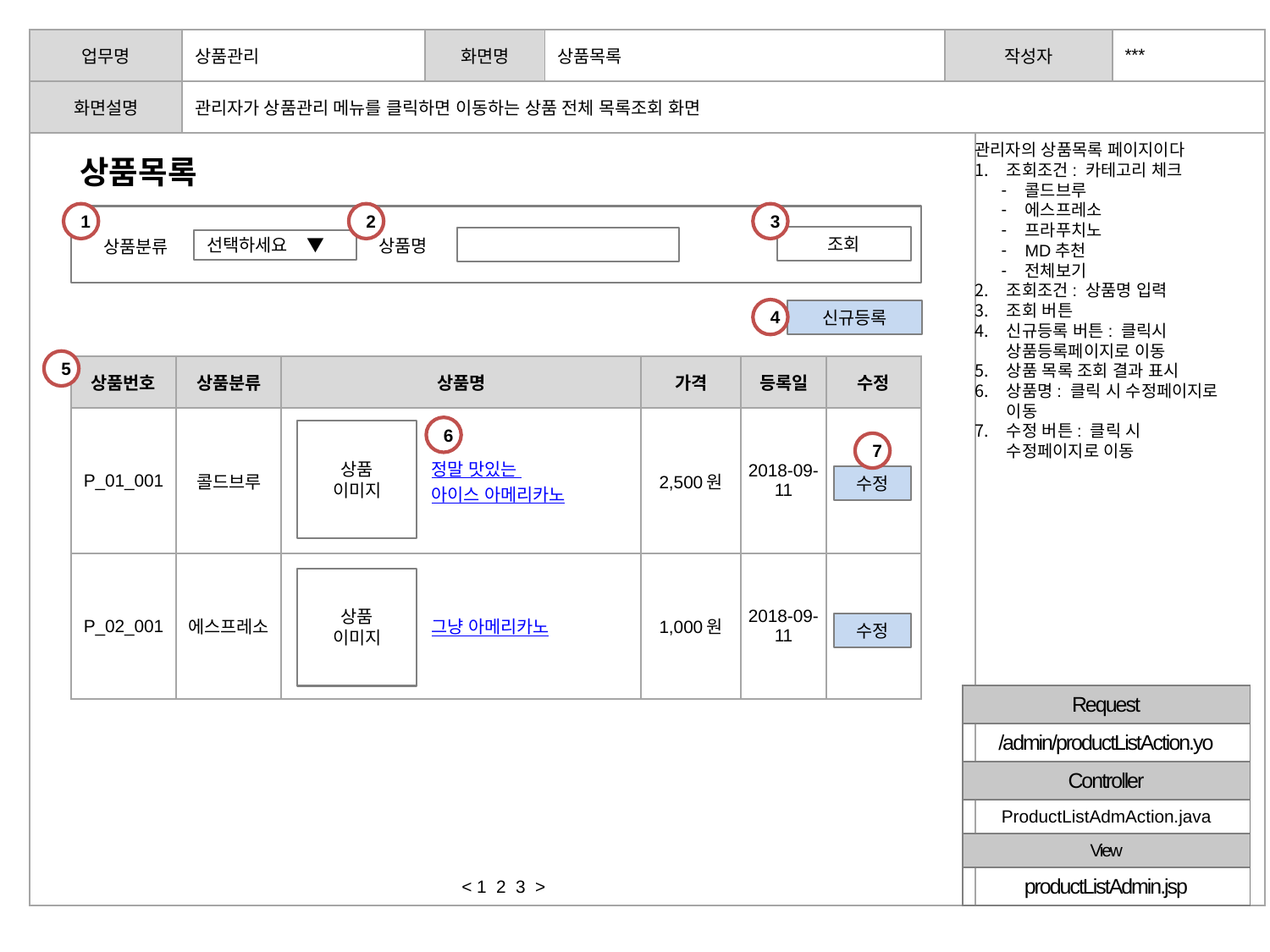

| 업무명 | 상품관리 | 화면명 | 상품목록 | 작성자 |  | \*\*\* |
| --- | --- | --- | --- | --- | --- | --- |
| 화면설명 | 관리자가 상품관리 메뉴를 클릭하면 이동하는 상품 전체 목록조회 화면 |  |  |  |  |  |
|  |  |  |  |  |  |  |
관리자의 상품목록 페이지이다
조회조건: 카테고리 체크
콜드브루
에스프레소
프라푸치노
MD추천
전체보기
조회조건: 상품명 입력
조회 버튼
신규등록 버튼: 클릭시 상품등록페이지로 이동
상품 목록 조회 결과 표시
상품명: 클릭 시 수정페이지로 이동
수정 버튼: 클릭 시 수정페이지로 이동
상품목록
1
2
3

조회

상품명
선택하세요    ▼
상품분류
4
신규등록
5
| 상품번호 | 상품분류 | 상품명 | 가격 | 등록일 | 수정 |
| --- | --- | --- | --- | --- | --- |
| P\_01\_001 | 콜드브루 | 정말 맛있는 아이스 아메리카노 | 2,500원 | 2018-09-11 | yes |
| P\_02\_001 | 에스프레소 | 그냥 아메리카노 | 1,000원 | 2018-09-11 | yes |
6
상품
이미지
7
수정
상품
이미지
수정
| Request |
| --- |
| /admin/productListAction.yo |
| Controller |
| ProductListAdmAction.java |
| View |
| productListAdmin.jsp |
< 1  2  3  >